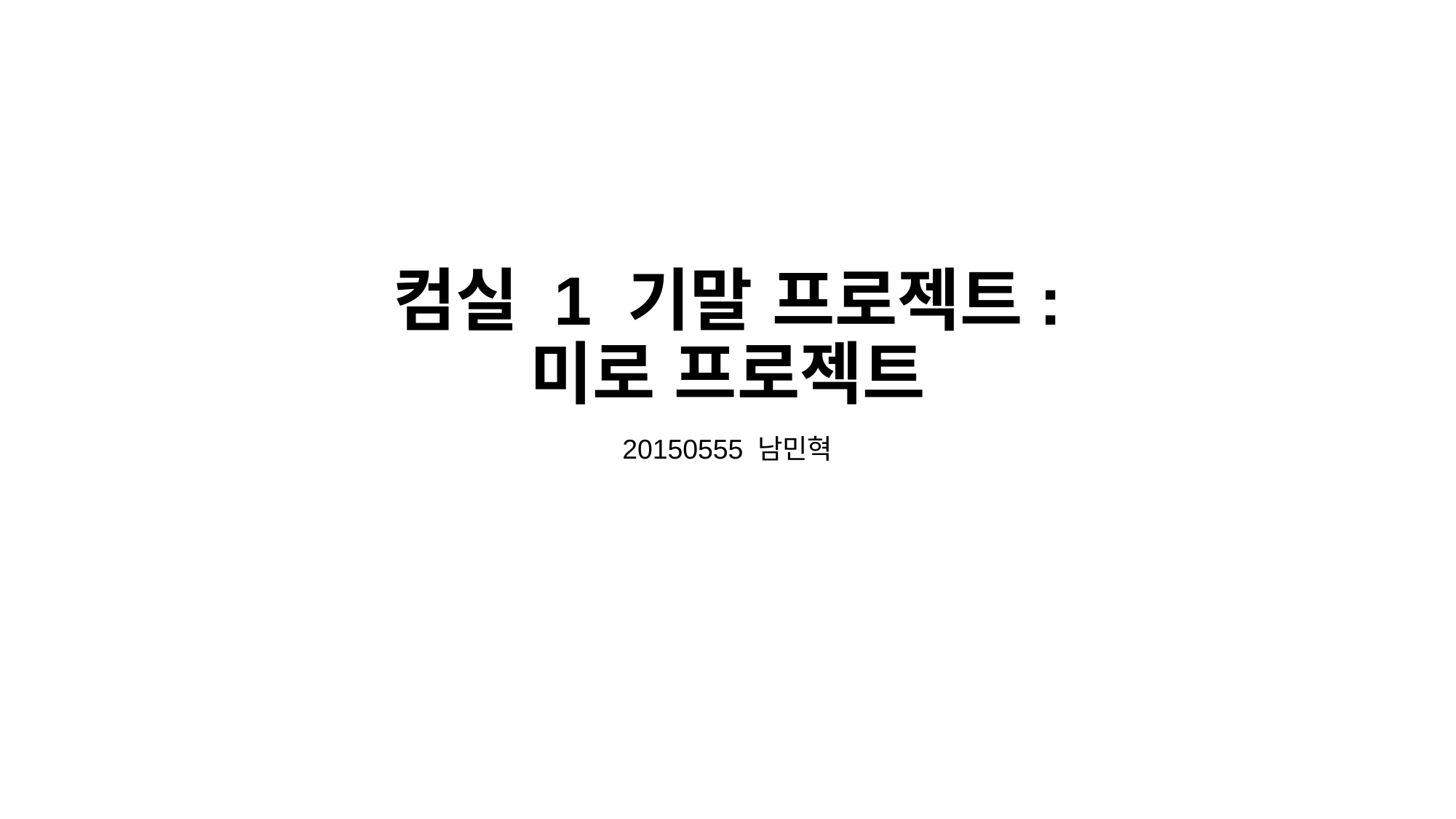

# 컴실 1 기말 프로젝트: 미로 프로젝트
20150555 남민혁